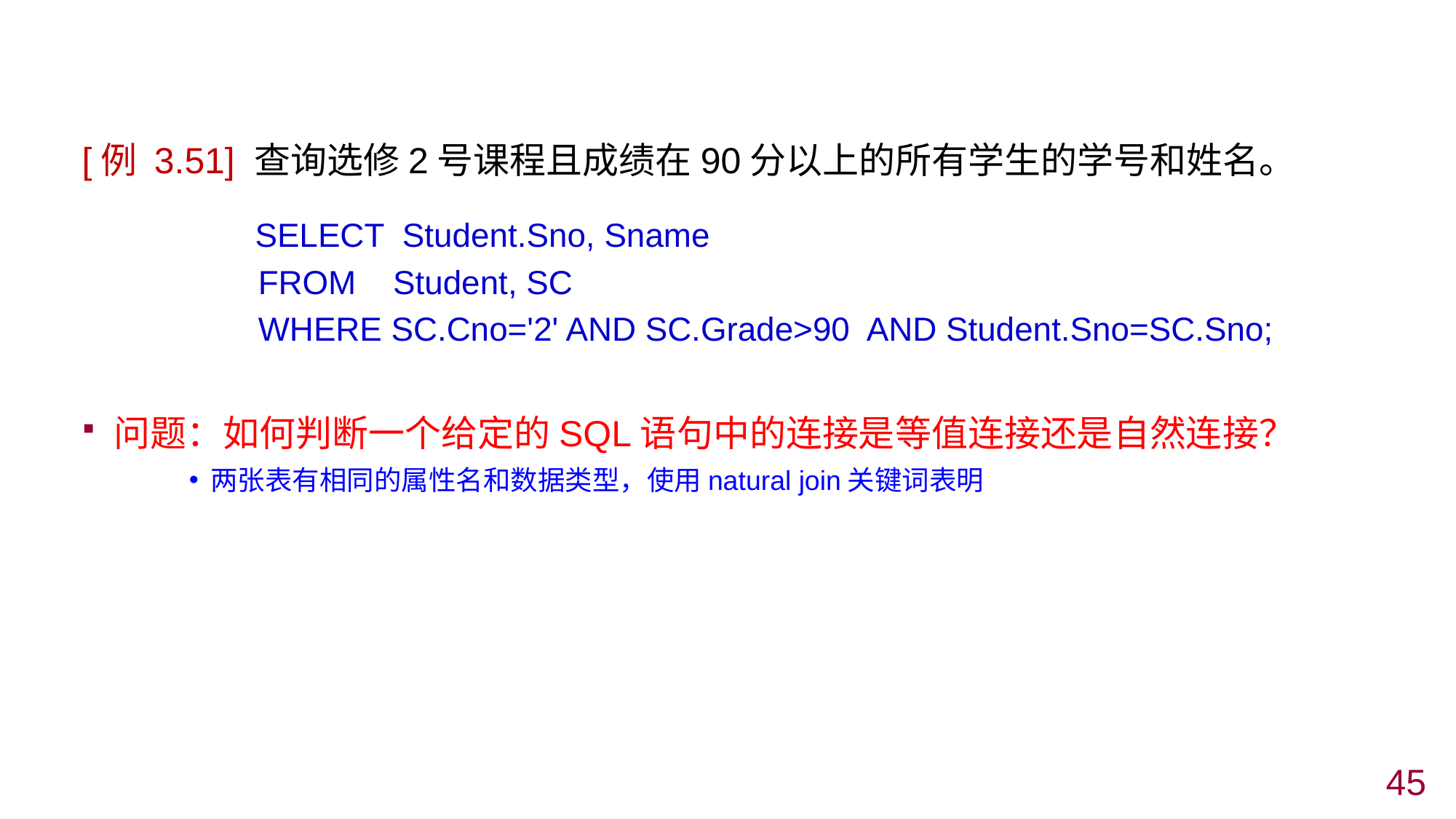

#
[例 3.51] 查询选修2号课程且成绩在90分以上的所有学生的学号和姓名。

                 SELECT  Student.Sno, Sname
                   FROM    Student, SC
                   WHERE SC.Cno='2' AND SC.Grade>90  AND Student.Sno=SC.Sno;

问题：如何判断一个给定的SQL语句中的连接是等值连接还是自然连接？
两张表有相同的属性名和数据类型，使用natural join关键词表明
45